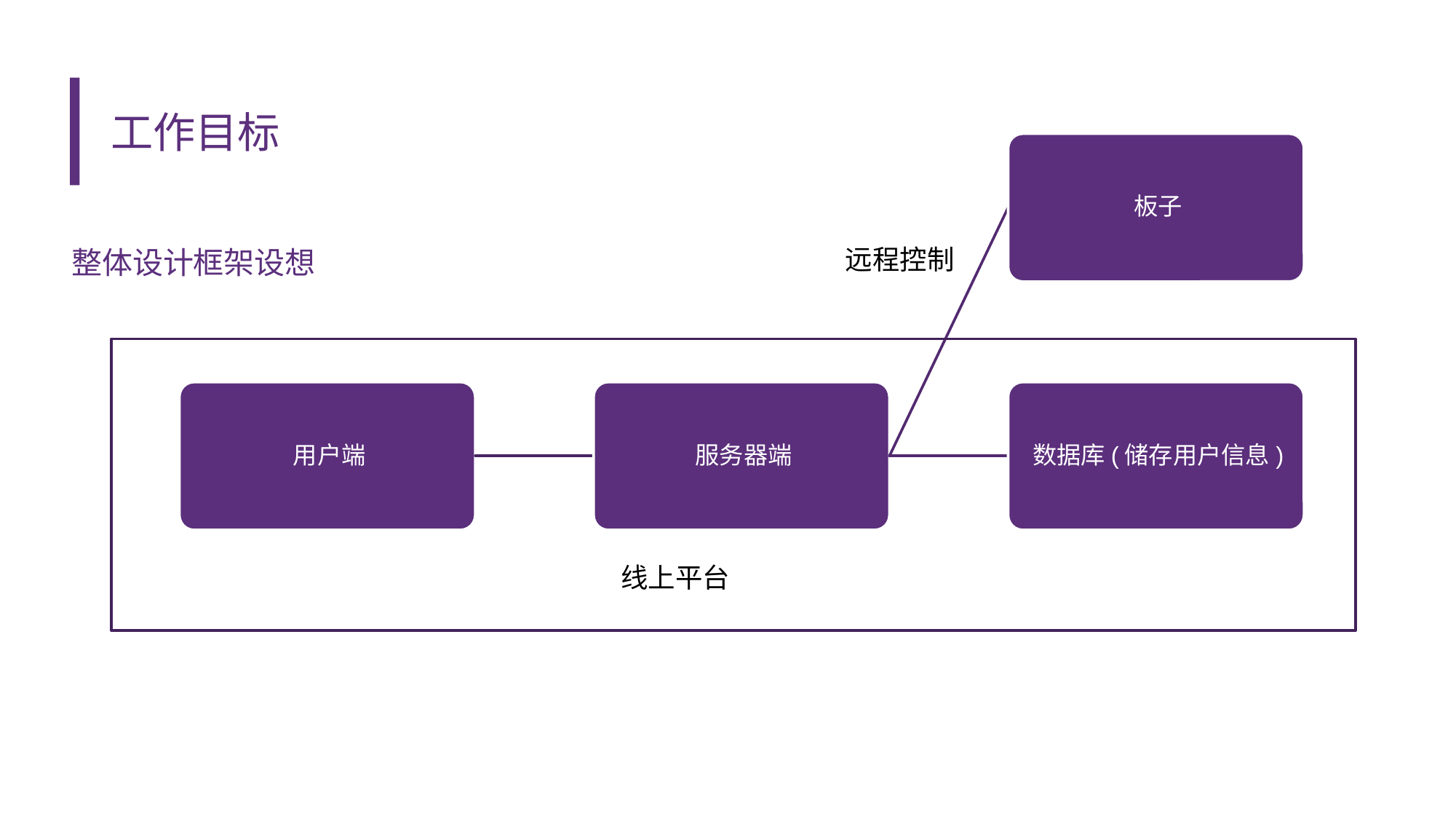

# 工作目标
用户端

服务器端

板子

数据库(储存用户信息)
整体设计框架设想
远程控制

线上平台